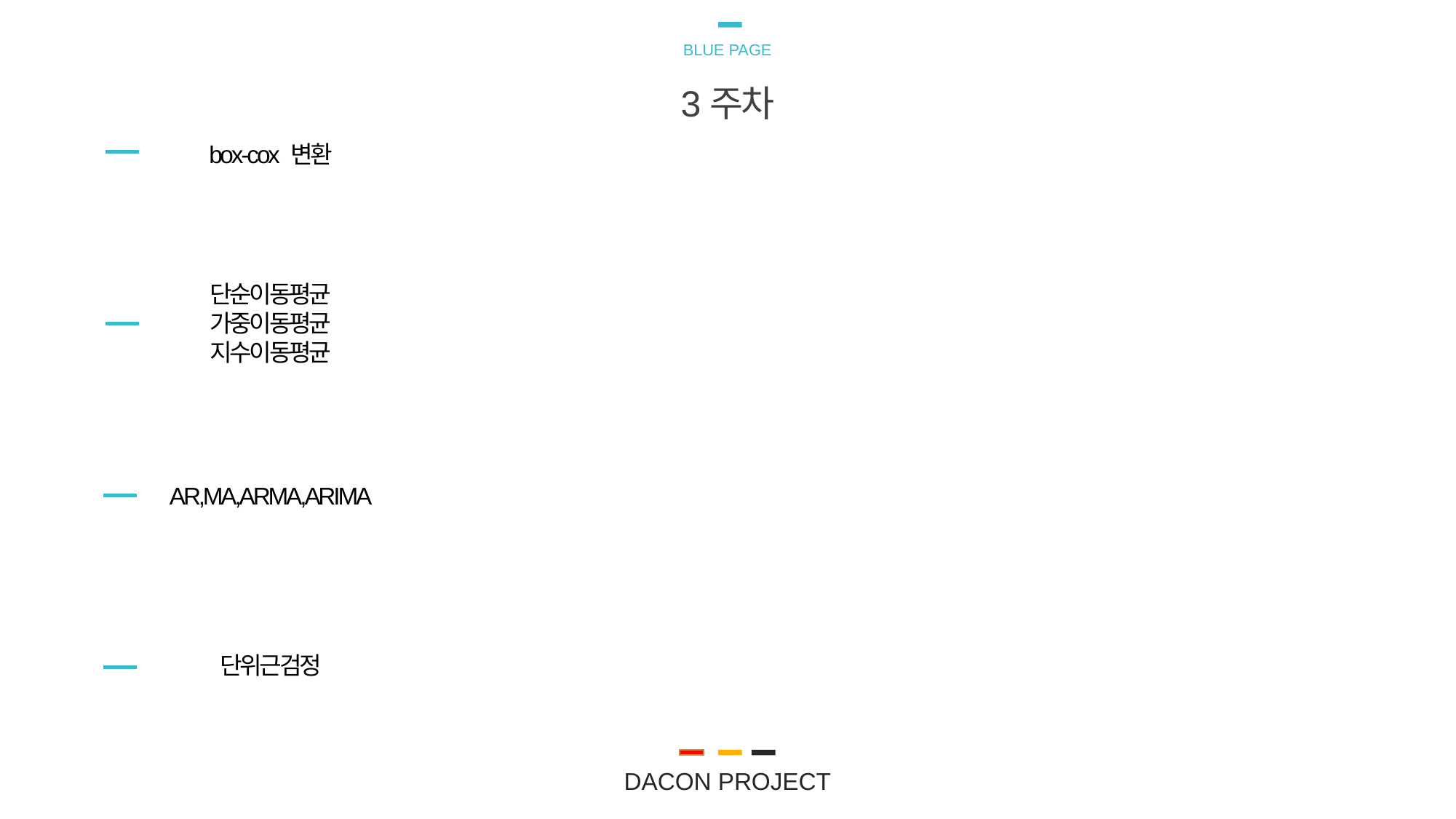

BLUE PAGE
3주차
box-cox 변환
단순이동평균
가중이동평균
지수이동평균
AR,MA,ARMA,ARIMA
단위근검정

DACON PROJECT